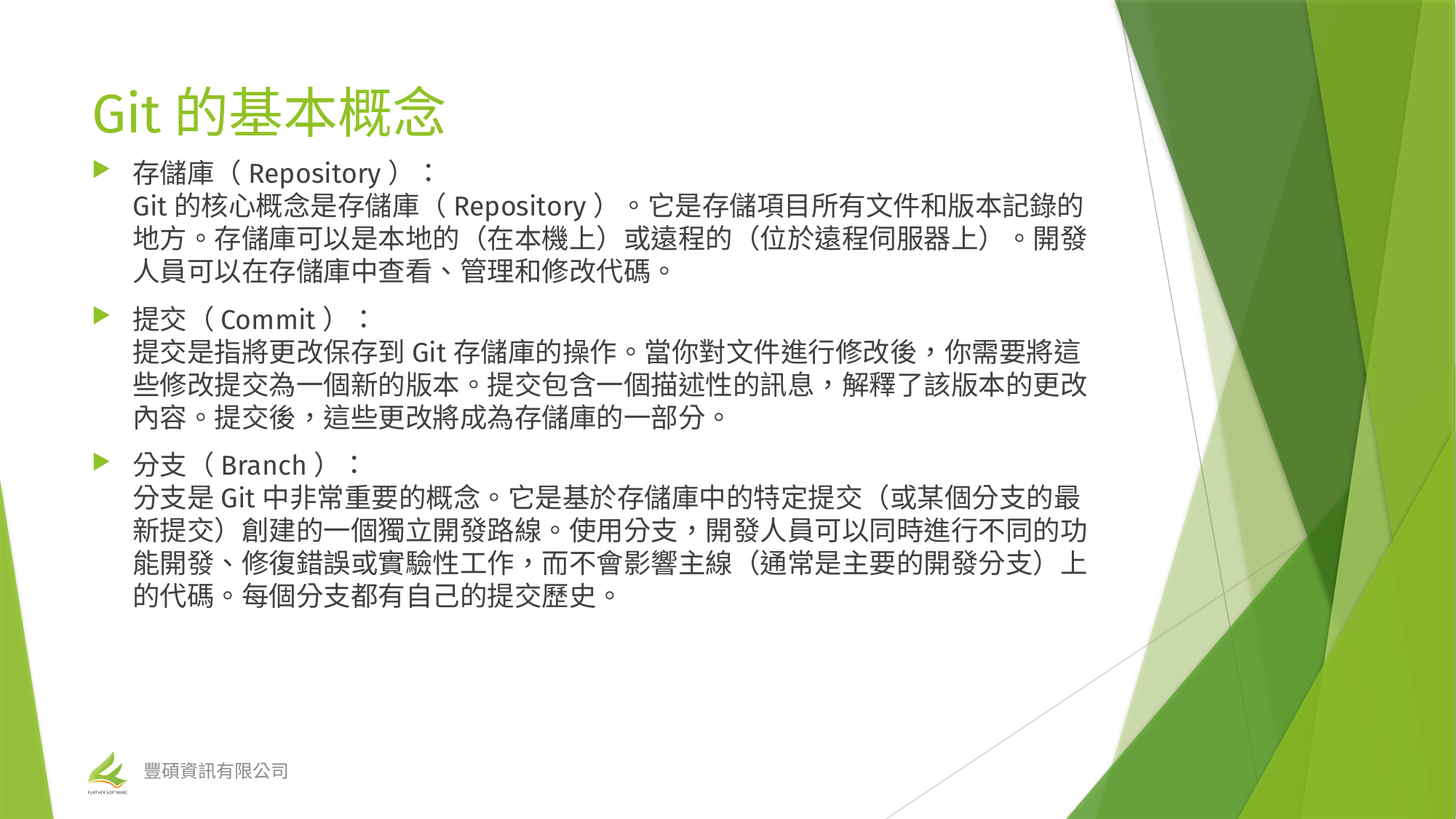

# Git的基本概念
存儲庫（Repository）：
Git的核心概念是存儲庫（Repository）。它是存儲項目所有文件和版本記錄的地方。存儲庫可以是本地的（在本機上）或遠程的（位於遠程伺服器上）。開發人員可以在存儲庫中查看、管理和修改代碼。
提交（Commit）：
提交是指將更改保存到Git存儲庫的操作。當你對文件進行修改後，你需要將這些修改提交為一個新的版本。提交包含一個描述性的訊息，解釋了該版本的更改內容。提交後，這些更改將成為存儲庫的一部分。
分支（Branch）：
分支是Git中非常重要的概念。它是基於存儲庫中的特定提交（或某個分支的最新提交）創建的一個獨立開發路線。使用分支，開發人員可以同時進行不同的功能開發、修復錯誤或實驗性工作，而不會影響主線（通常是主要的開發分支）上的代碼。每個分支都有自己的提交歷史。

豐碩資訊有限公司